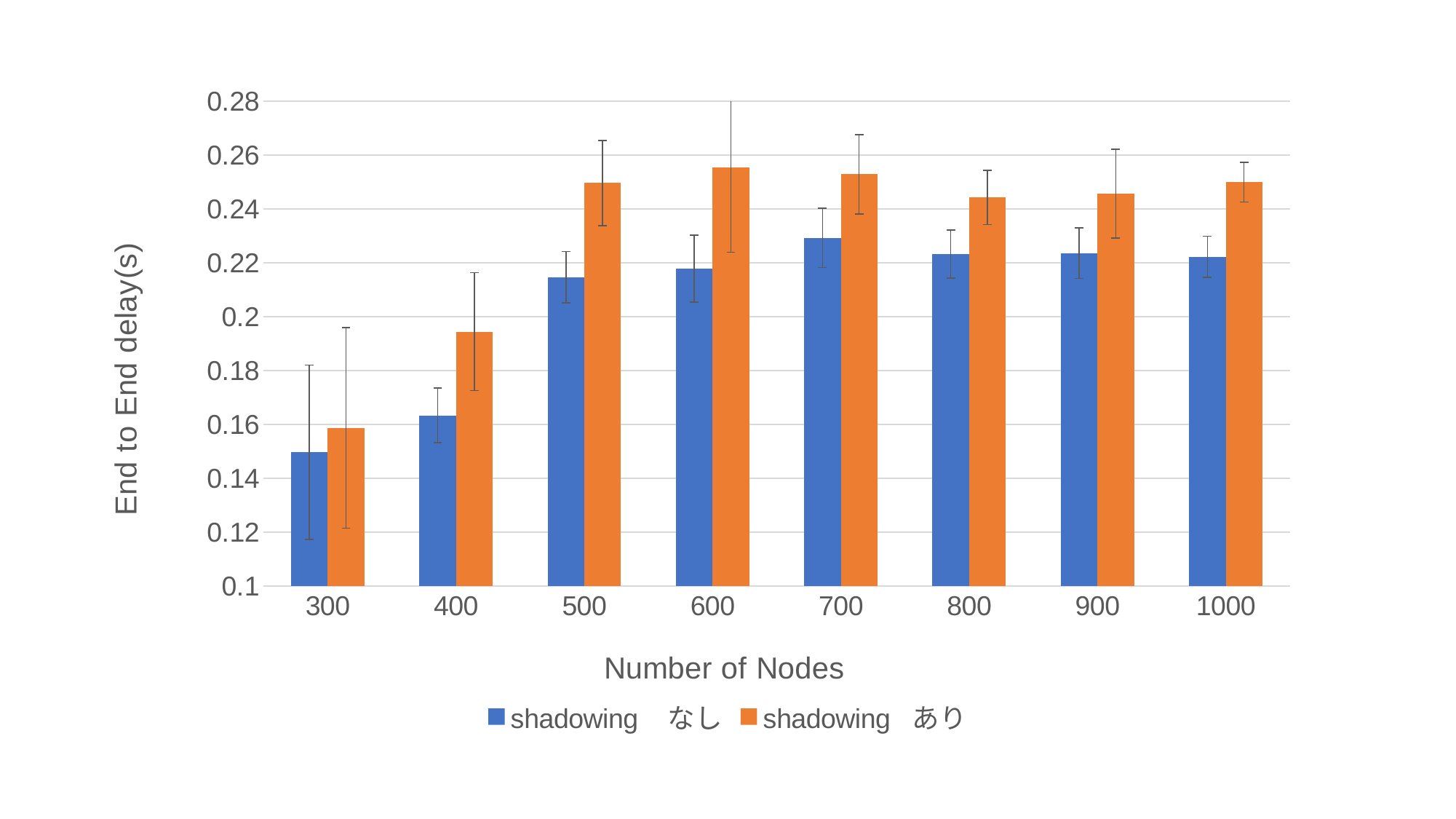

### Chart

| Category | shadowing   なし | shadowing  あり |
|---|---|---|
| 300 | 0.1496222222222222 | 0.1586311111111111 |
| 400 | 0.16329900000000003 | 0.19440399999999997 |
| 500 | 0.214571 | 0.24954400000000004 |
| 600 | 0.2178005 | 0.25533400000000006 |
| 700 | 0.22918500000000003 | 0.25279599999999997 |
| 800 | 0.223196 | 0.244204 |
| 900 | 0.22356000000000004 | 0.24563800000000002 |
| 1000 | 0.222213 | 0.24986999999999998 |